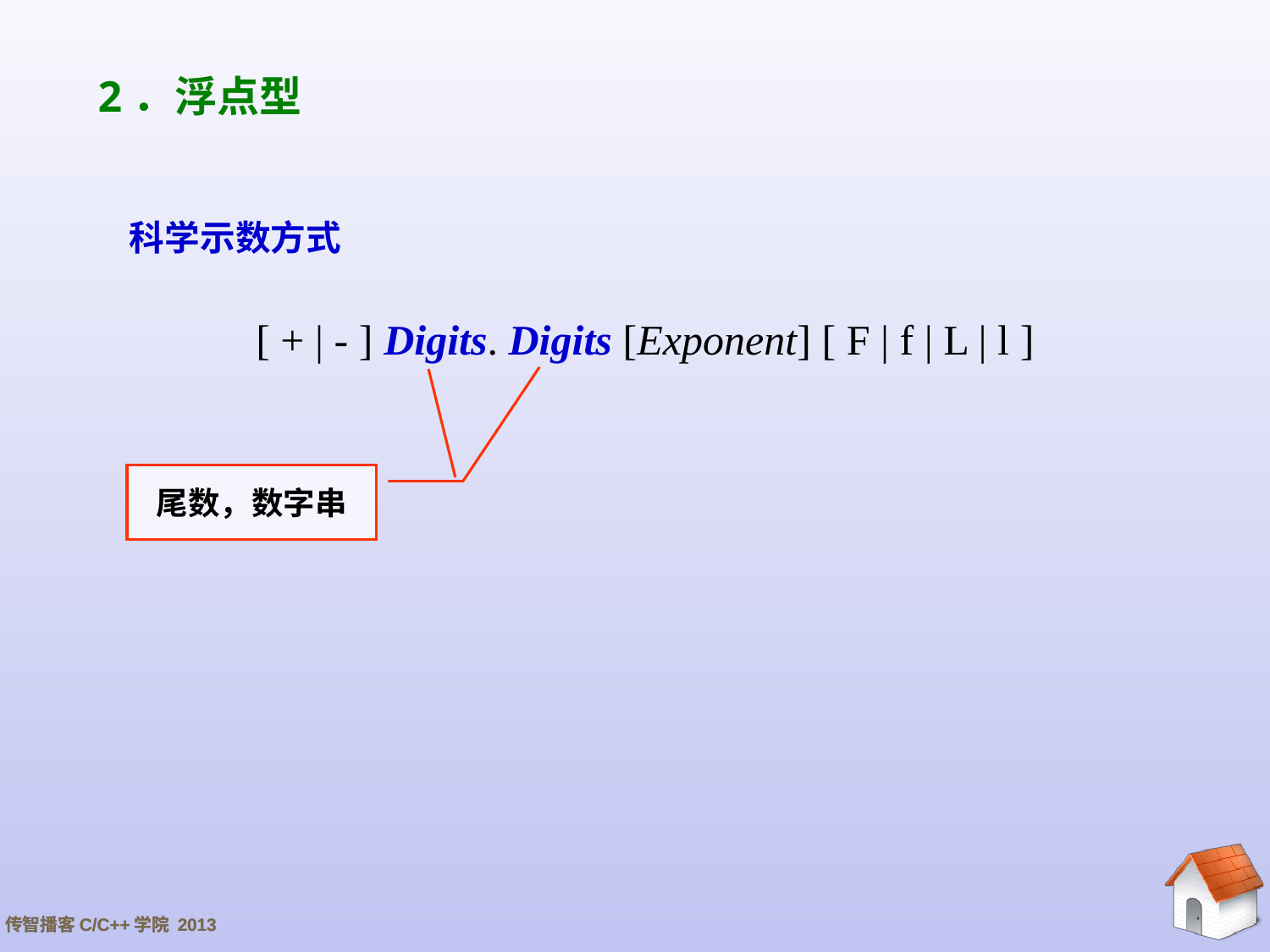

2．浮点型
科学示数方式
[ + | - ] Digits. Digits [Exponent] [ F | f | L | l ]

尾数，数字串